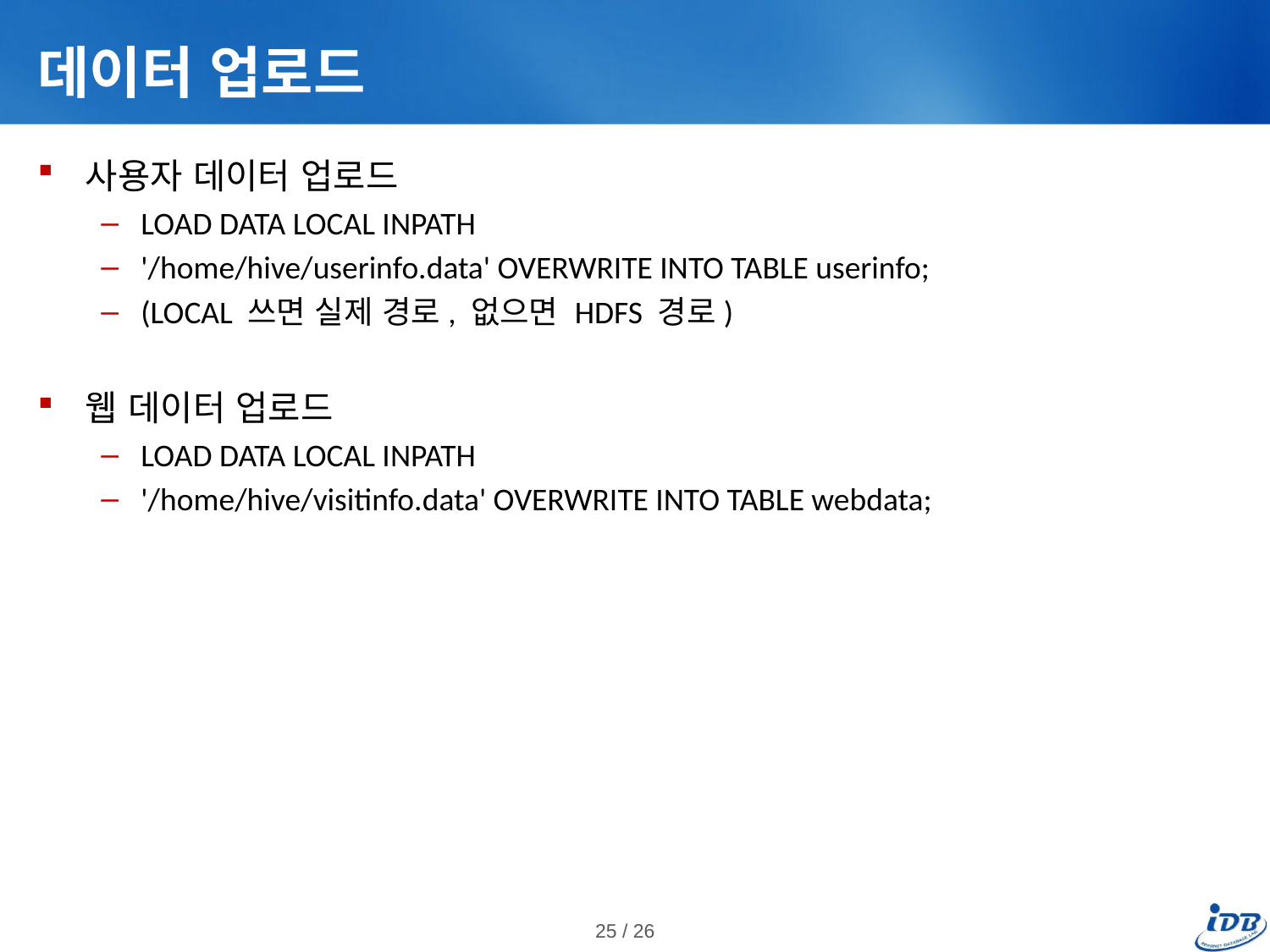

# 데이터 업로드
사용자 데이터 업로드
LOAD DATA LOCAL INPATH
'/home/hive/userinfo.data' OVERWRITE INTO TABLE userinfo;
(LOCAL 쓰면 실제 경로, 없으면 HDFS 경로)

웹 데이터 업로드
LOAD DATA LOCAL INPATH
'/home/hive/visitinfo.data' OVERWRITE INTO TABLE webdata;